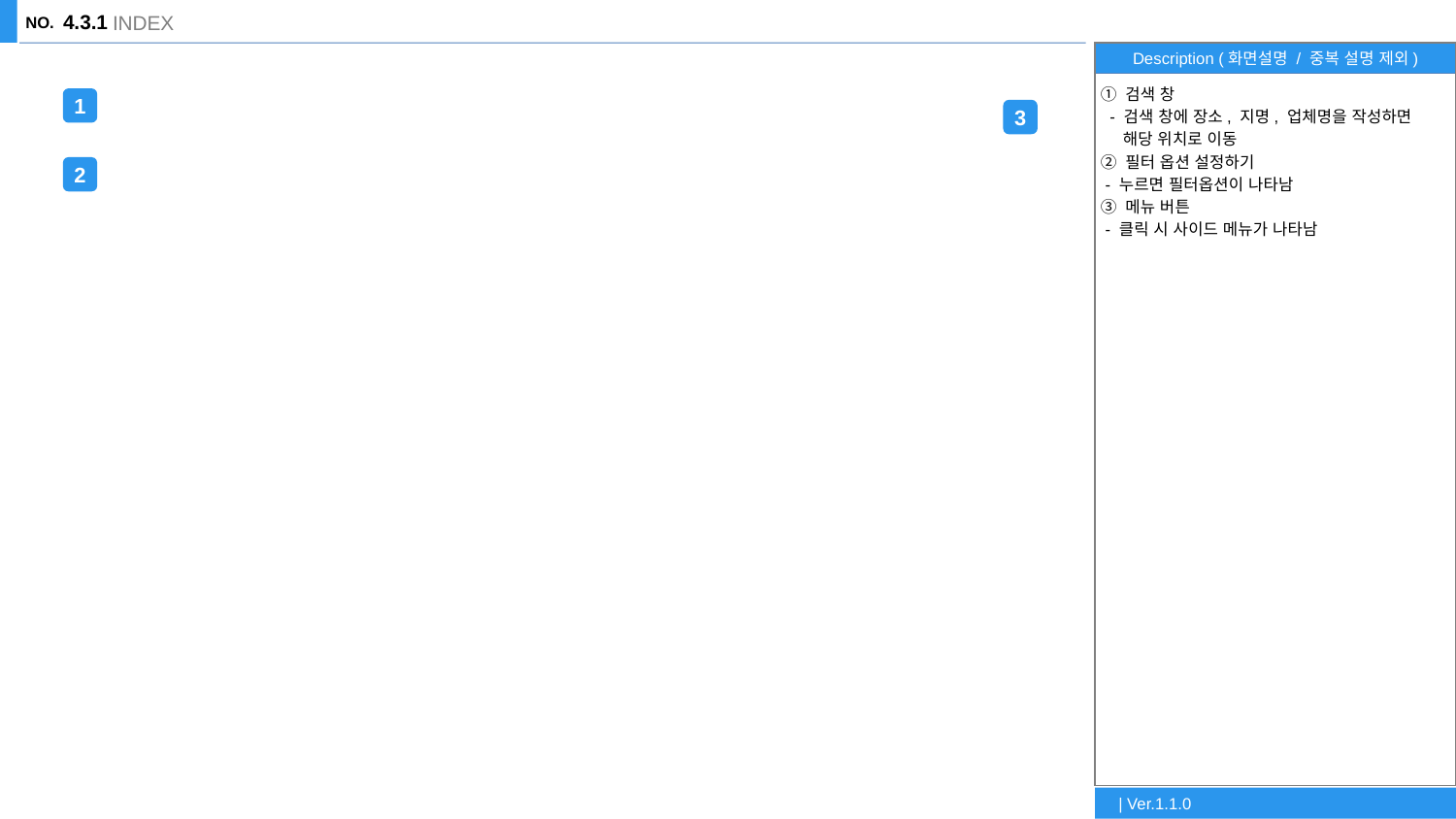

4.3.1
# INDEX
① 검색 창
  - 검색 창에 장소, 지명, 업체명을 작성하면
    해당 위치로 이동
② 필터 옵션 설정하기
 - 누르면 필터옵션이 나타남
③ 메뉴 버튼
 - 클릭 시 사이드 메뉴가 나타남

1
3
2